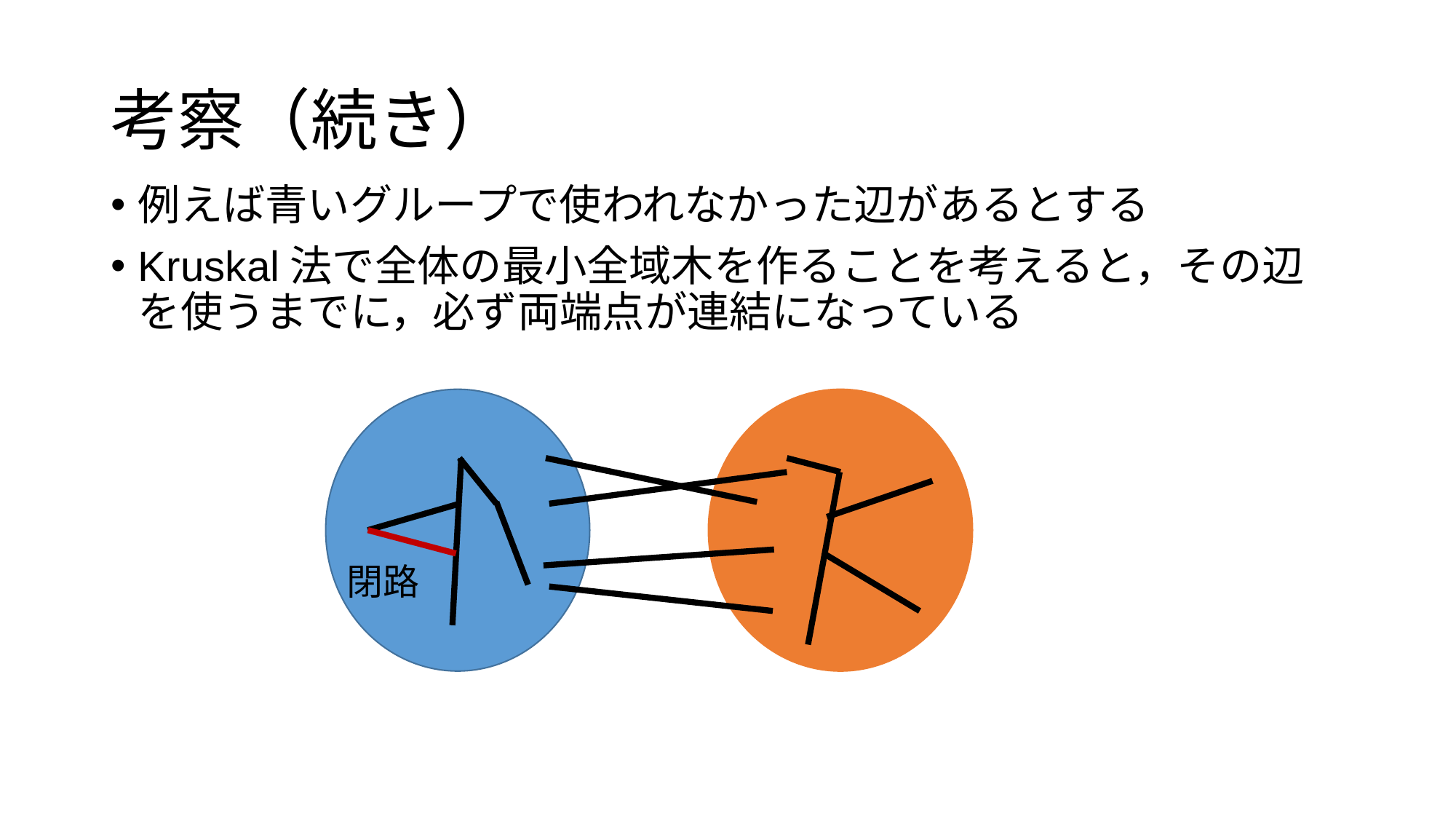

# 考察（続き）
例えば青いグループで使われなかった辺があるとする
Kruskal法で全体の最小全域木を作ることを考えると，その辺を使うまでに，必ず両端点が連結になっている

閉路